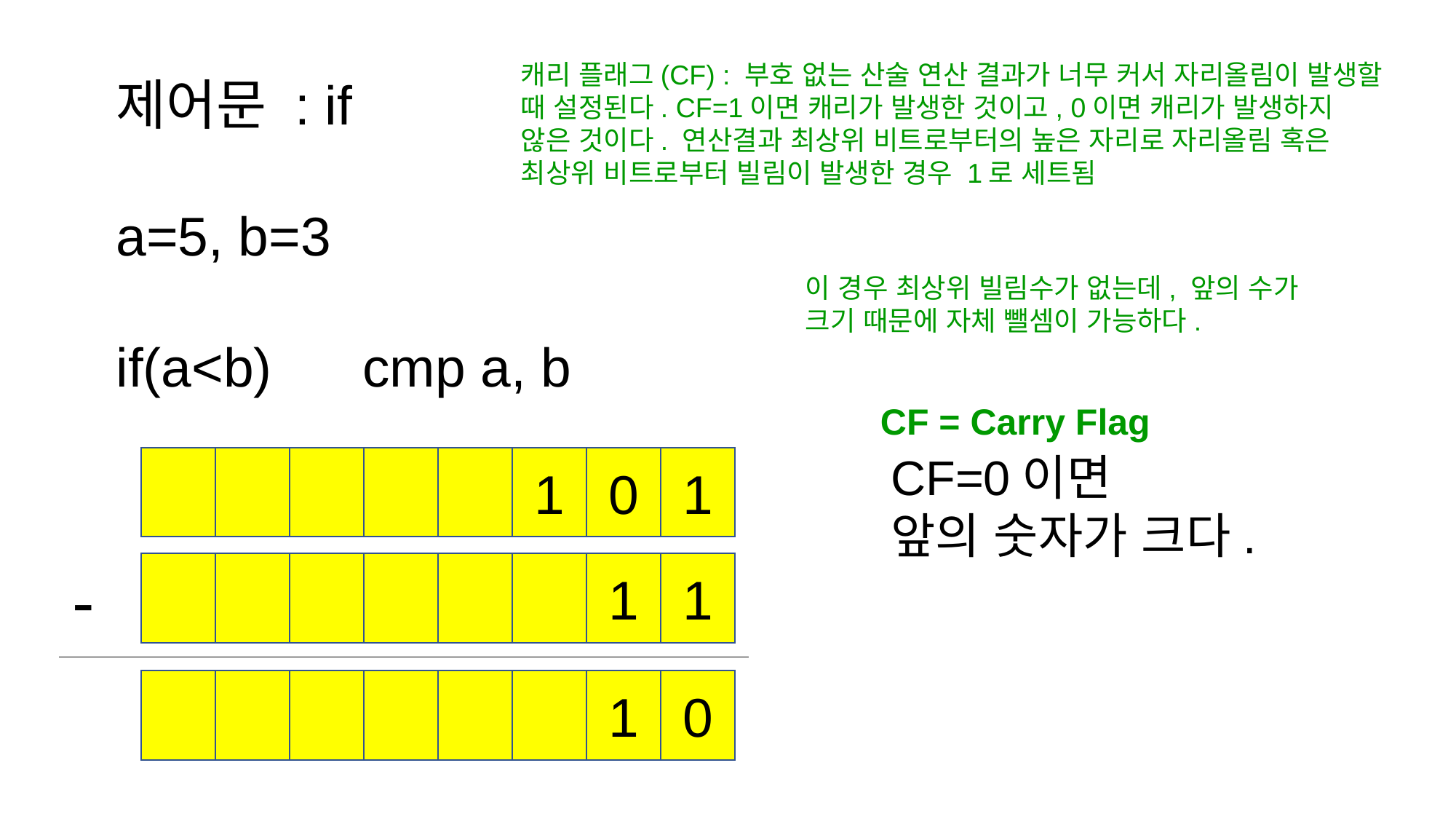

캐리 플래그(CF) : 부호 없는 산술 연산 결과가 너무 커서 자리올림이 발생할 때 설정된다. CF=1이면 캐리가 발생한 것이고, 0이면 캐리가 발생하지 않은 것이다. 연산결과 최상위 비트로부터의 높은 자리로 자리올림 혹은 최상위 비트로부터 빌림이 발생한 경우 1로 세트됨
제어문 : if

a=5, b=3

if(a<b)      cmp a, b
이 경우 최상위 빌림수가 없는데, 앞의 수가 크기 때문에 자체 뺄셈이 가능하다.

CF = Carry Flag
CF=0이면
앞의 숫자가 크다.

1
0
1
-

1
1

1
0